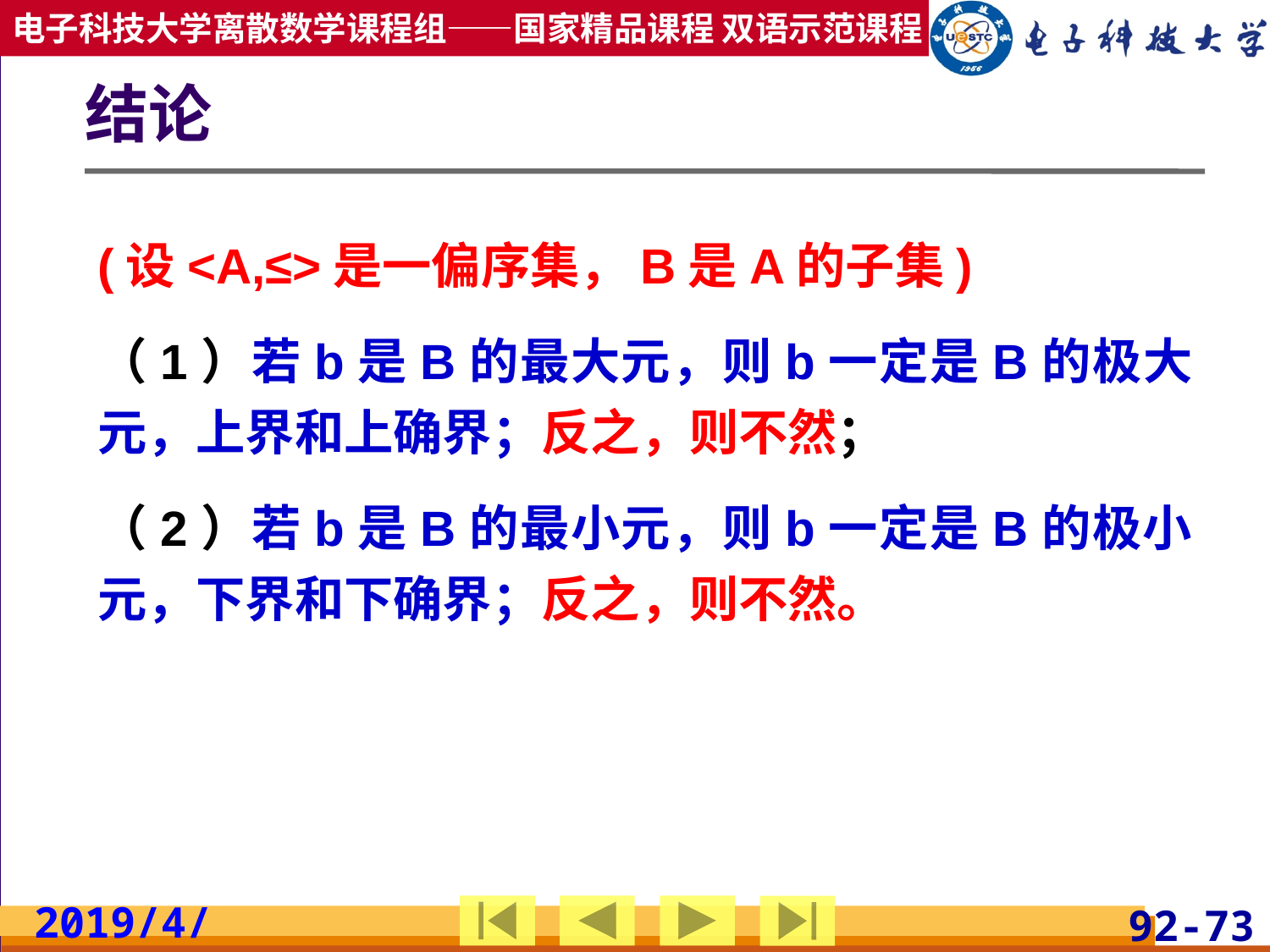

# 结论
(设<A,≤>是一偏序集，B是A的子集)
（1）若b是B的最大元，则b一定是B的极大元，上界和上确界；反之，则不然；
（2）若b是B的最小元，则b一定是B的极小元，下界和下确界；反之，则不然。
2019/4/17